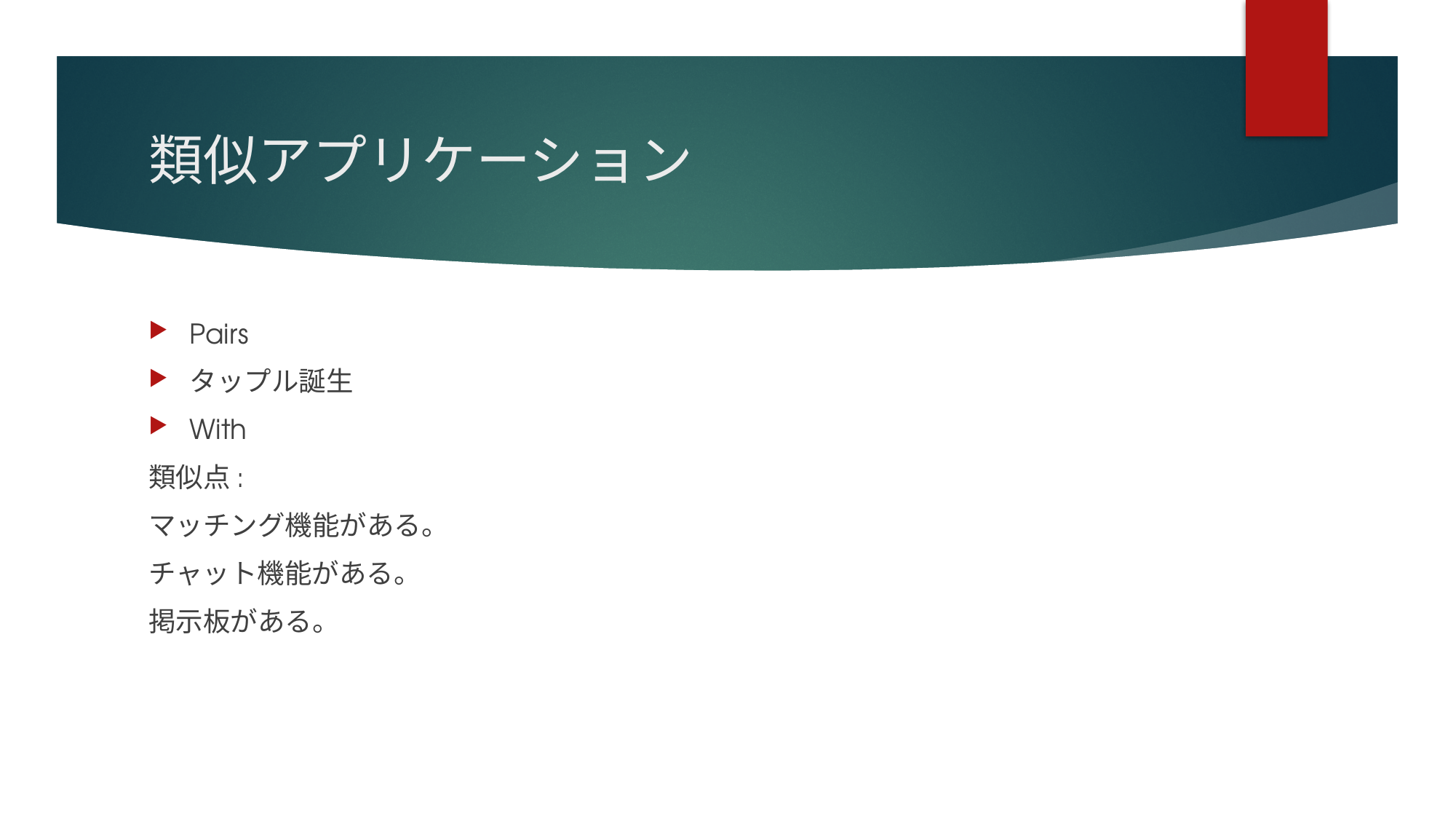

# 類似アプリケーション
Pairs
タップル誕生
With
類似点:
マッチング機能がある。
チャット機能がある。
掲示板がある。